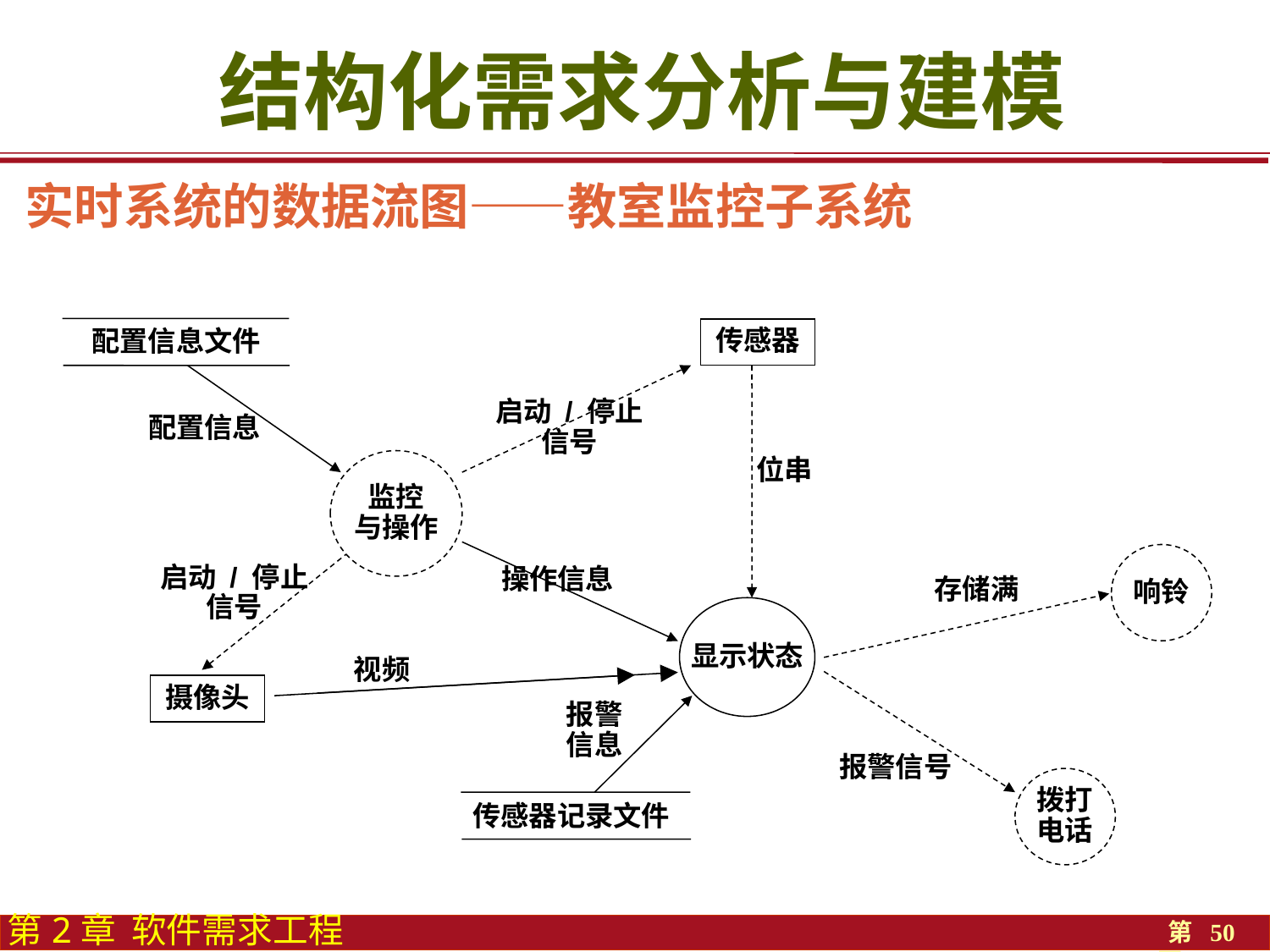

结构化需求分析与建模
实时系统的数据流图——教室监控子系统

配置信息文件
传感器

启动 / 停止
信号
配置信息
位串
监控
与操作

响铃

启动 / 停止
信号
操作信息
存储满

显示状态
视频

摄像头
报警
信息

报警信号
拨打
电话

传感器记录文件